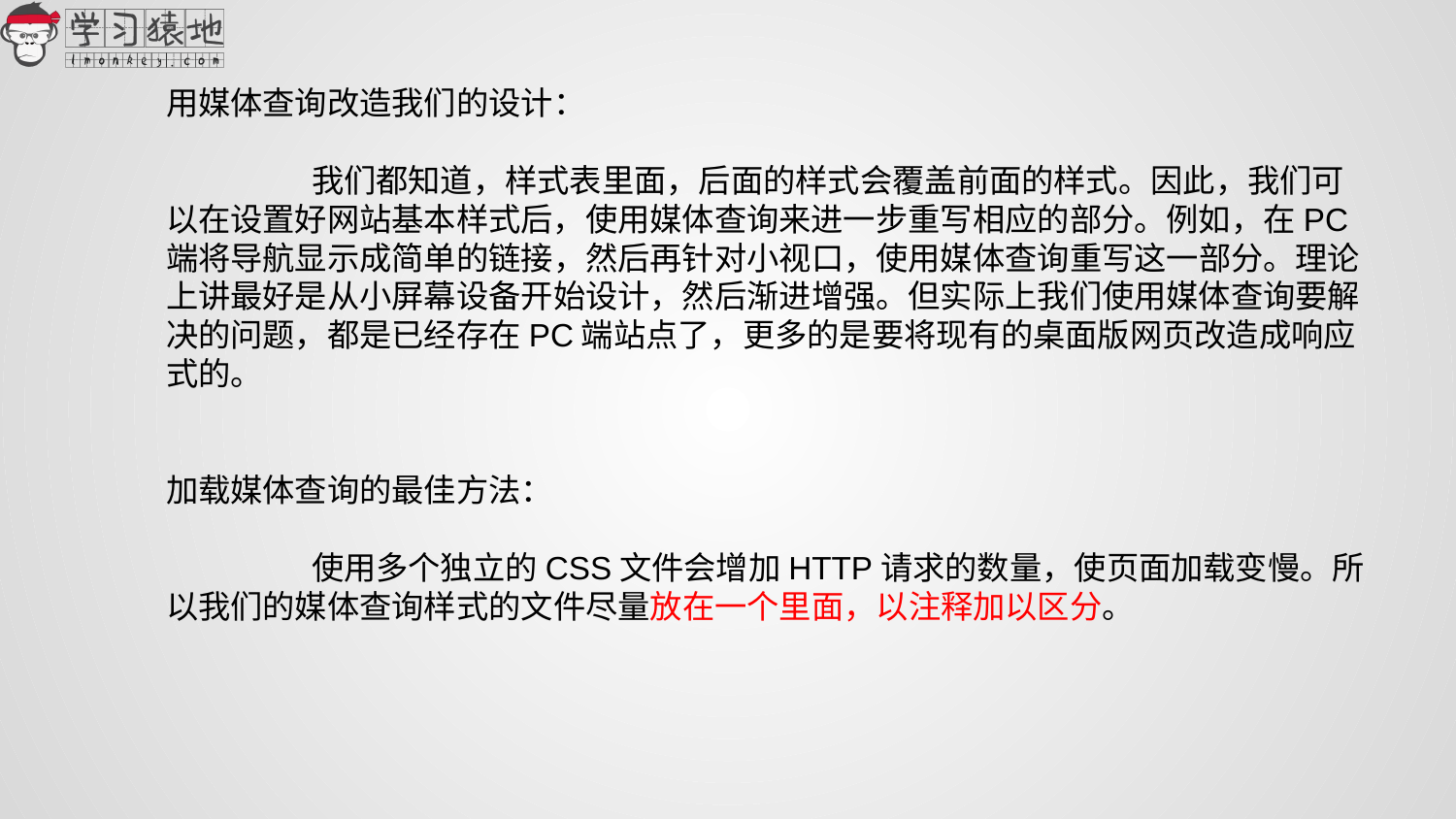

用媒体查询改造我们的设计：

	我们都知道，样式表里面，后面的样式会覆盖前面的样式。因此，我们可以在设置好网站基本样式后，使用媒体查询来进一步重写相应的部分。例如，在PC端将导航显示成简单的链接，然后再针对小视口，使用媒体查询重写这一部分。理论上讲最好是从小屏幕设备开始设计，然后渐进增强。但实际上我们使用媒体查询要解决的问题，都是已经存在PC端站点了，更多的是要将现有的桌面版网页改造成响应式的。

加载媒体查询的最佳方法：

	使用多个独立的CSS文件会增加HTTP请求的数量，使页面加载变慢。所以我们的媒体查询样式的文件尽量放在一个里面，以注释加以区分。